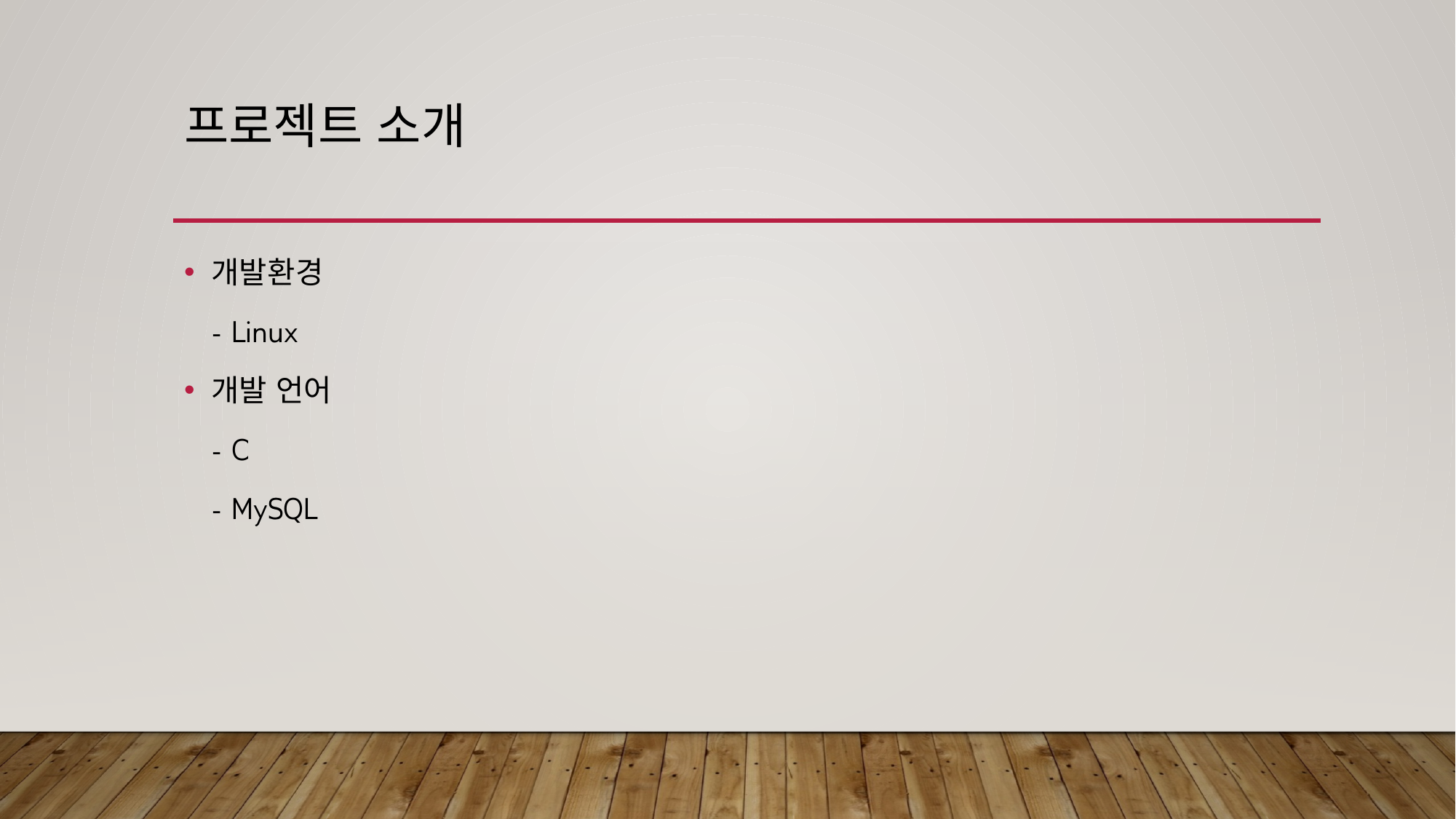

# 프로젝트 소개
개발환경
   - Linux
개발 언어
   - C
   - MySQL